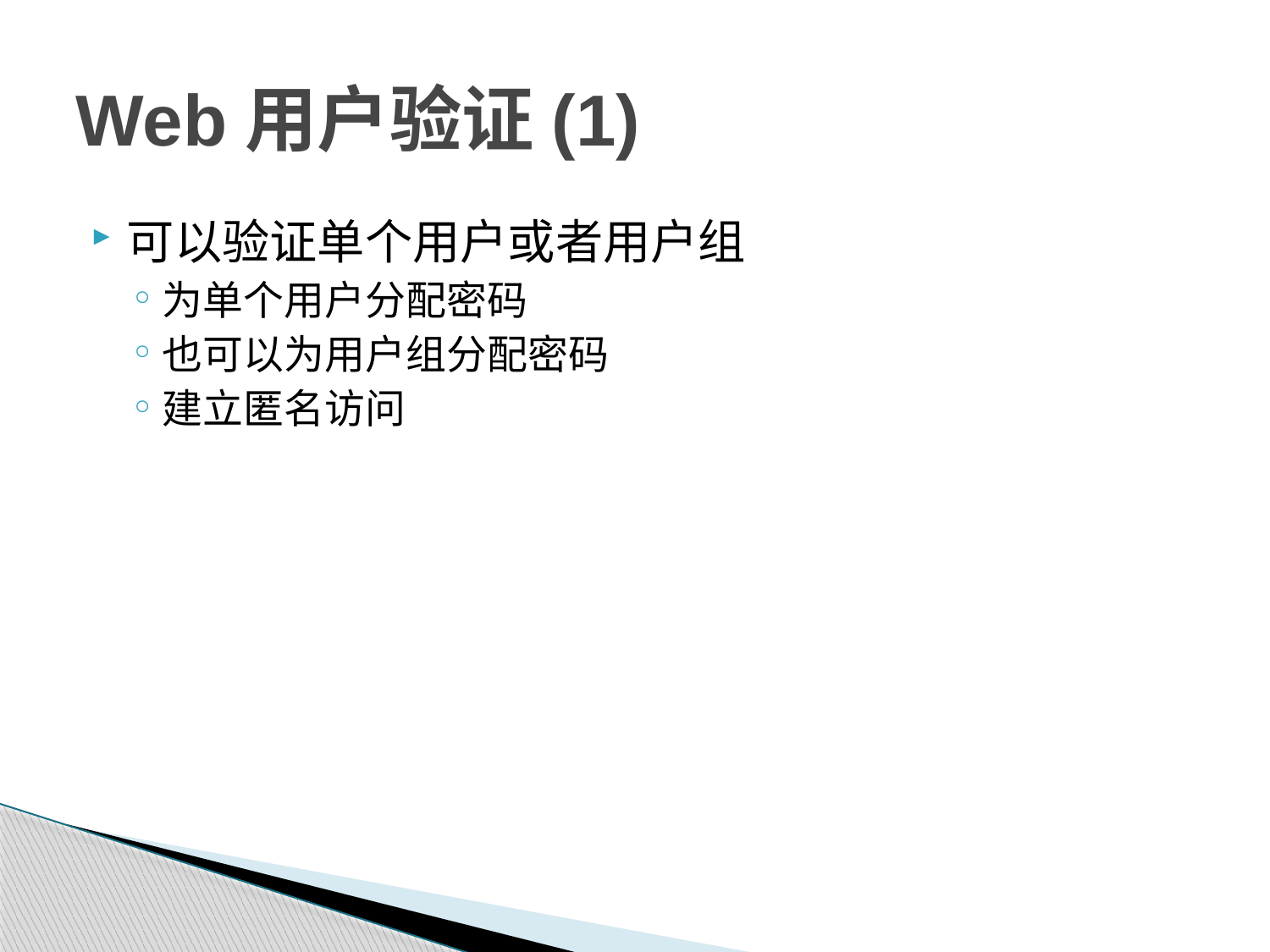

# Web用户验证(1)
可以验证单个用户或者用户组
为单个用户分配密码
也可以为用户组分配密码
建立匿名访问